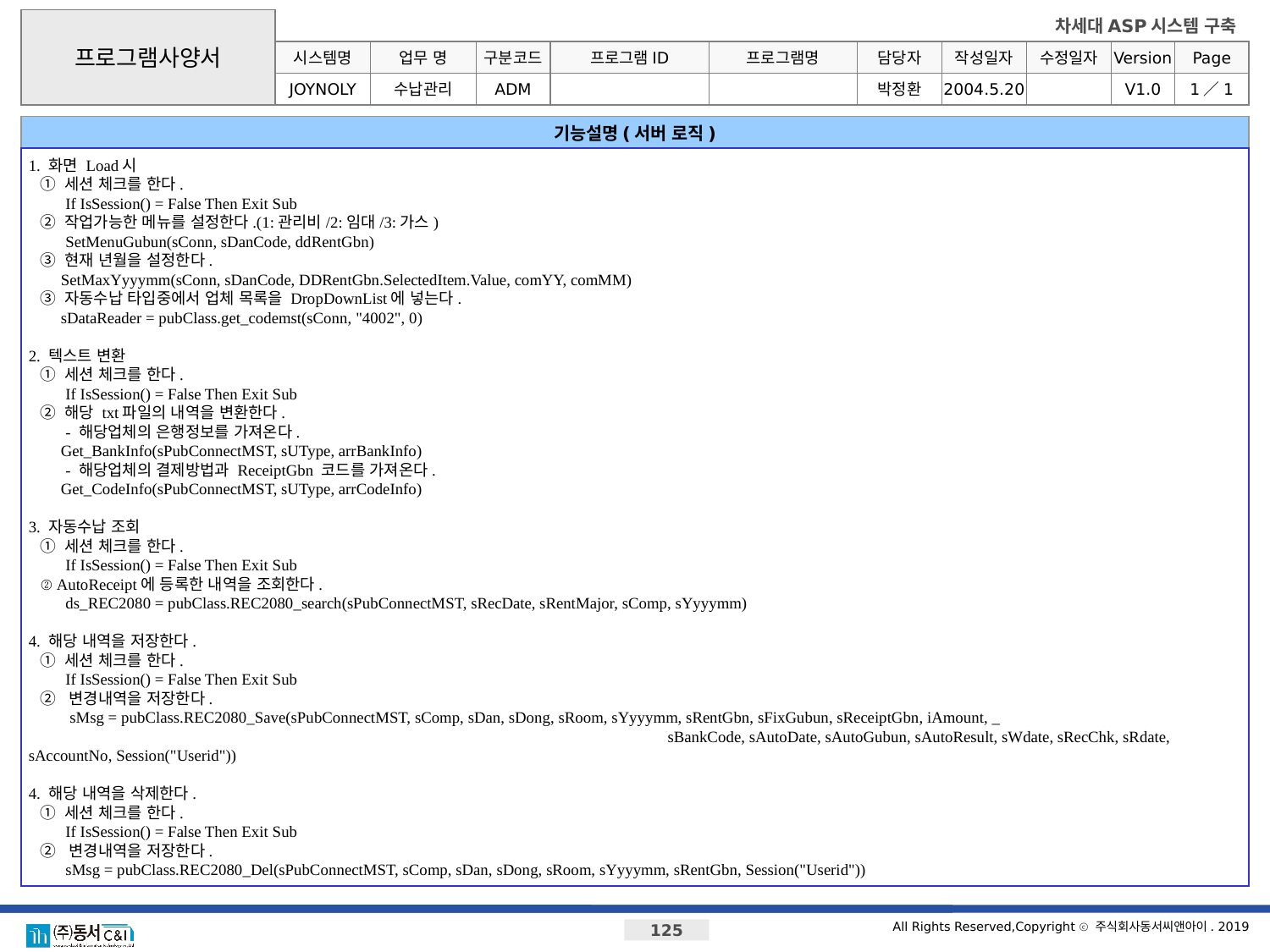

프로그램사양서
시스템명
업무 명
구분코드
프로그램ID
프로그램명
JOYNOLY
기능설명(서버 로직)
1. 화면 Load시
	① 세션 체크를 한다.
		If IsSession() = False Then Exit Sub
	② 작업가능한 메뉴를 설정한다.(1:관리비/2:임대/3:가스)
		SetMenuGubun(sConn, sDanCode, ddRentGbn)
	③ 현재 년월을 설정한다.
        SetMaxYyyymm(sConn, sDanCode, DDRentGbn.SelectedItem.Value, comYY, comMM)
	③ 자동수납 타입중에서 업체 목록을 DropDownList에 넣는다.
        sDataReader = pubClass.get_codemst(sConn, "4002", 0)

2. 텍스트 변환
	① 세션 체크를 한다.
		If IsSession() = False Then Exit Sub
	② 해당 txt파일의 내역을 변환한다.
     	- 해당업체의 은행정보를 가져온다.
        Get_BankInfo(sPubConnectMST, sUType, arrBankInfo)
		- 해당업체의 결제방법과 ReceiptGbn 코드를 가져온다.
        Get_CodeInfo(sPubConnectMST, sUType, arrCodeInfo)

3. 자동수납 조회
	① 세션 체크를 한다.
		If IsSession() = False Then Exit Sub
	② AutoReceipt에 등록한 내역을 조회한다.
		ds_REC2080 = pubClass.REC2080_search(sPubConnectMST, sRecDate, sRentMajor, sComp, sYyyymm)

4. 해당 내역을 저장한다.
	① 세션 체크를 한다.
		If IsSession() = False Then Exit Sub
	②  변경내역을 저장한다.
  		 sMsg = pubClass.REC2080_Save(sPubConnectMST, sComp, sDan, sDong, sRoom, sYyyymm, sRentGbn, sFixGubun, sReceiptGbn, iAmount, _
                                       				 sBankCode, sAutoDate, sAutoGubun, sAutoResult, sWdate, sRecChk, sRdate, sAccountNo, Session("Userid"))

4. 해당 내역을 삭제한다.
	① 세션 체크를 한다.
		If IsSession() = False Then Exit Sub
	②  변경내역을 저장한다.
   	sMsg = pubClass.REC2080_Del(sPubConnectMST, sComp, sDan, sDong, sRoom, sYyyymm, sRentGbn, Session("Userid"))